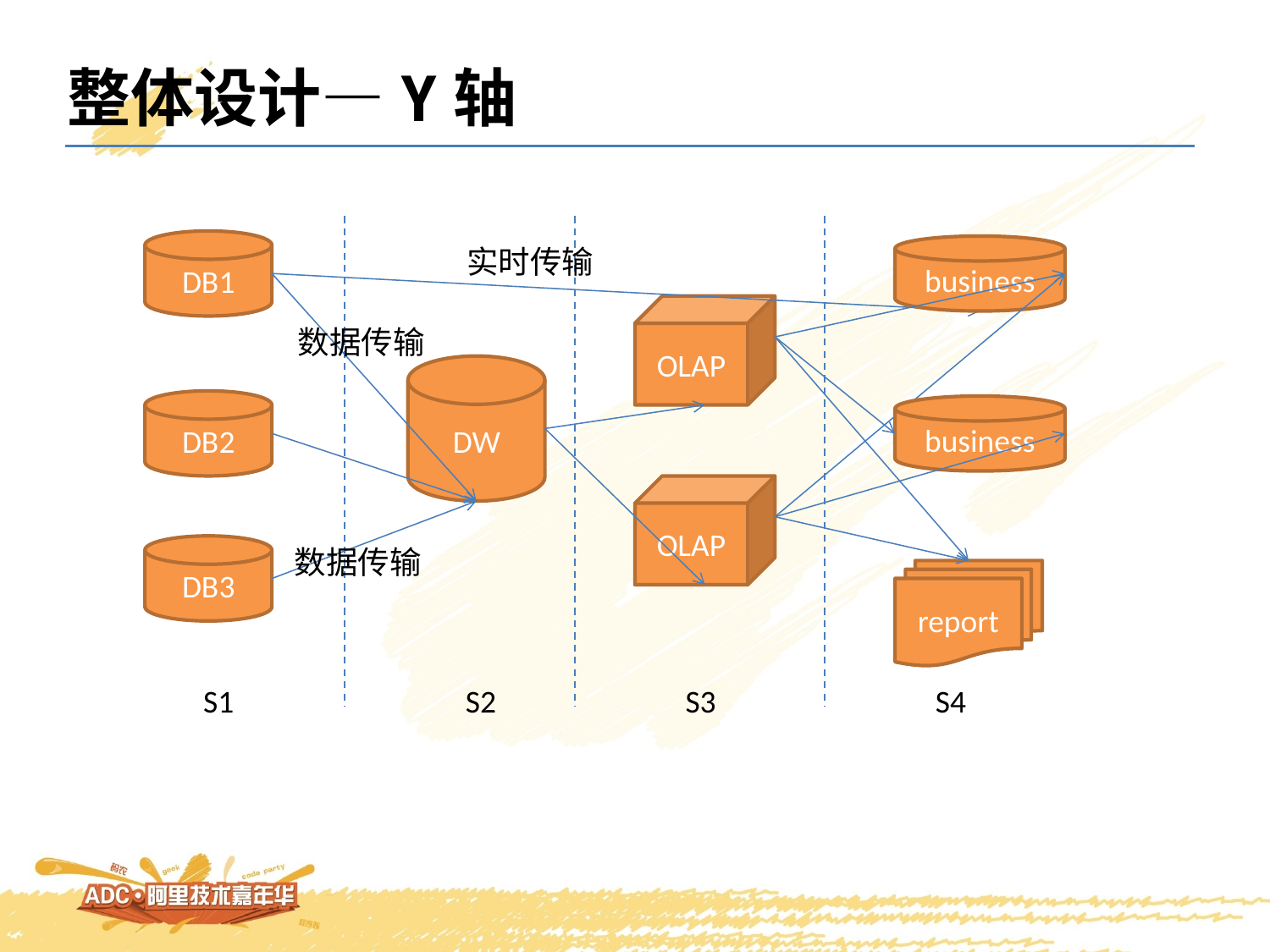

整体设计—Y轴
DB1
实时传输
business
OLAP
数据传输
DW
DB2
business
OLAP
DB3
数据传输
report
S1
S2
S3
S4